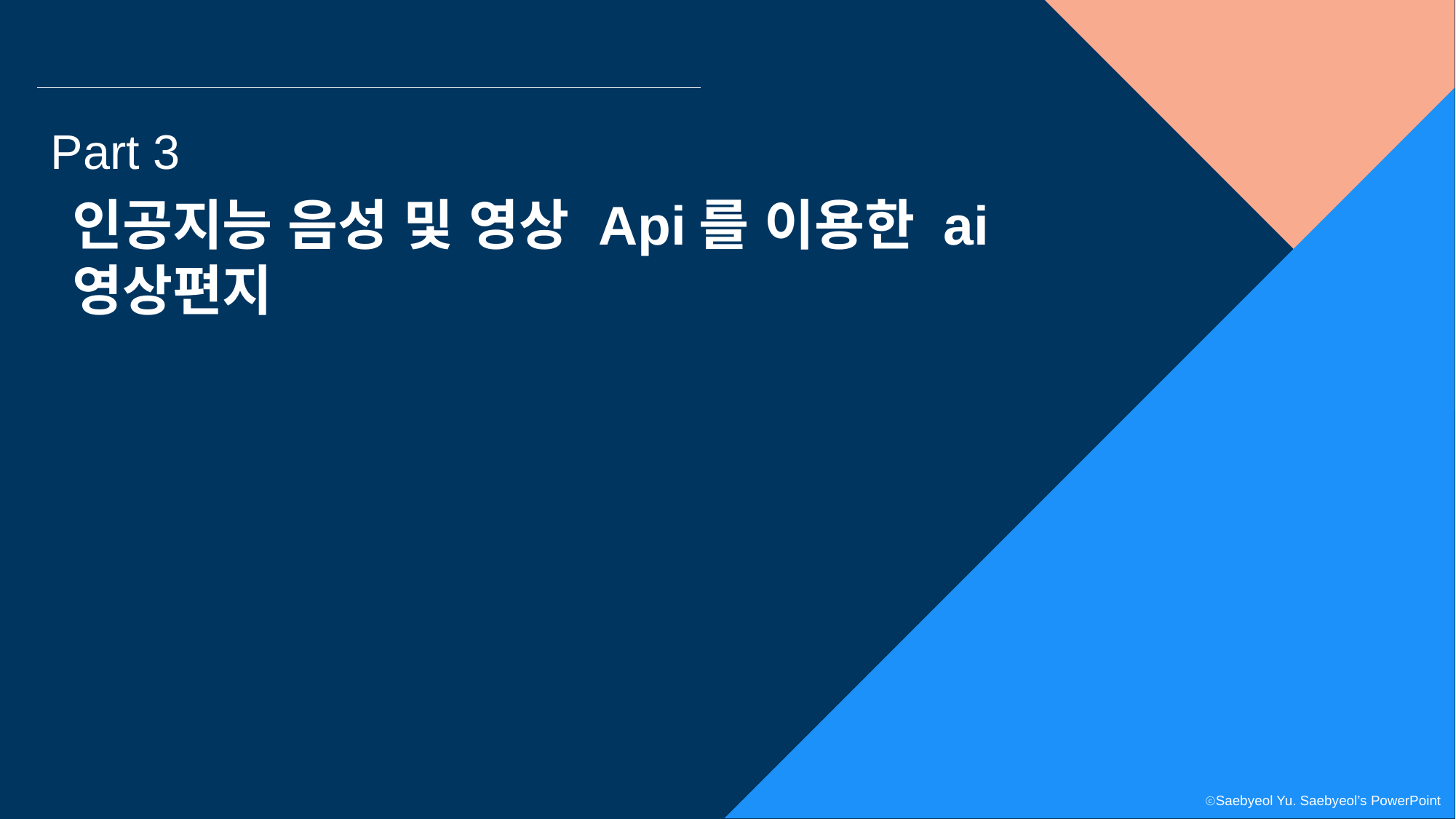

Part 3
인공지능 음성 및 영상 Api를 이용한 ai
영상편지
ⓒSaebyeol Yu. Saebyeol’s PowerPoint